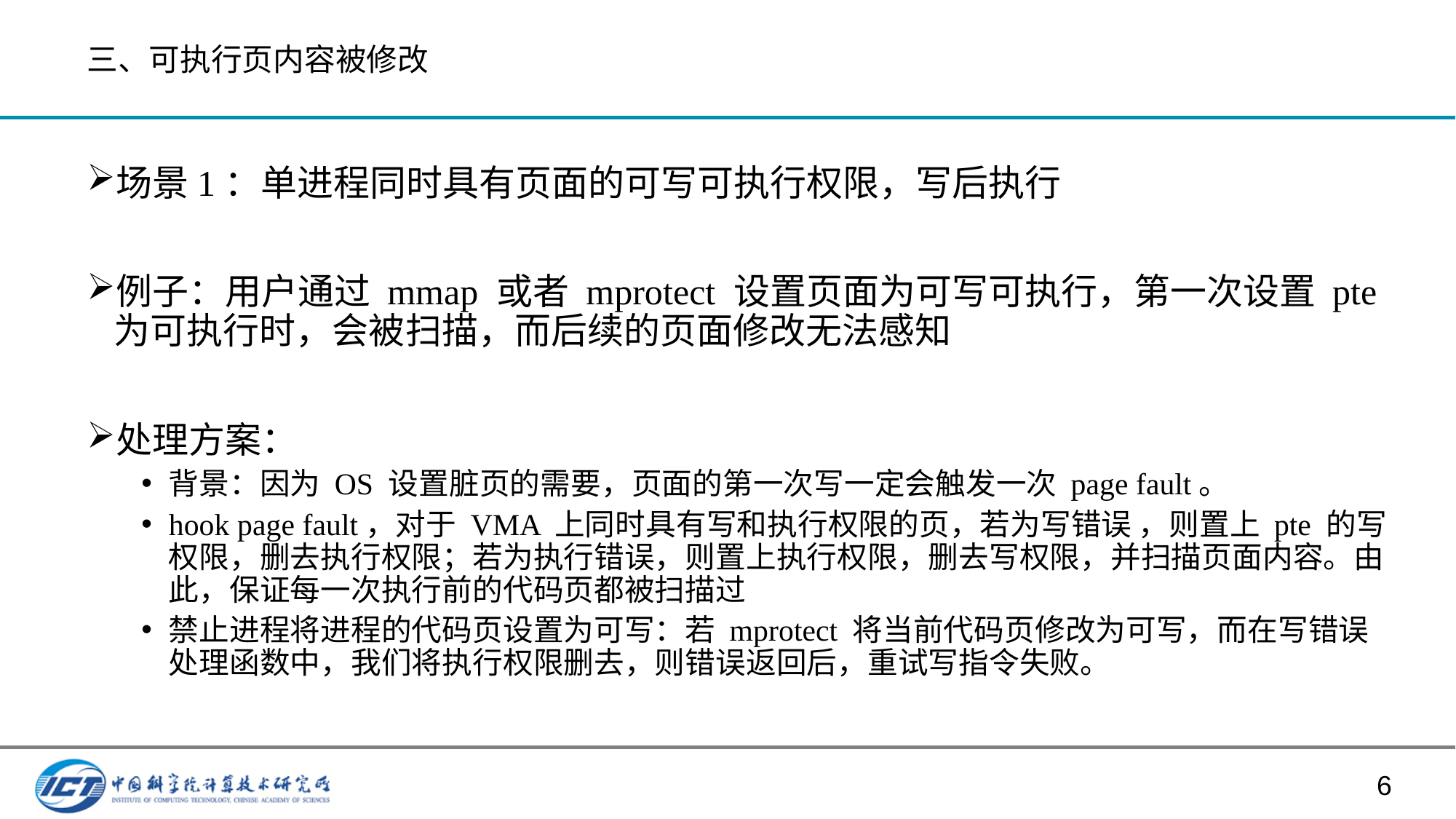

# 三、可执行页内容被修改
场景1：单进程同时具有页面的可写可执行权限，写后执行

例子：用户通过 mmap 或者 mprotect 设置页面为可写可执行，第一次设置 pte 为可执行时，会被扫描，而后续的页面修改无法感知

处理方案：
背景：因为 OS 设置脏页的需要，页面的第一次写一定会触发一次 page fault。
hook page fault，对于 VMA 上同时具有写和执行权限的页，若为写错误 ，则置上 pte 的写权限，删去执行权限；若为执行错误，则置上执行权限，删去写权限，并扫描页面内容。由此，保证每一次执行前的代码页都被扫描过
禁止进程将进程的代码页设置为可写：若 mprotect 将当前代码页修改为可写，而在写错误处理函数中，我们将执行权限删去，则错误返回后，重试写指令失败。
6